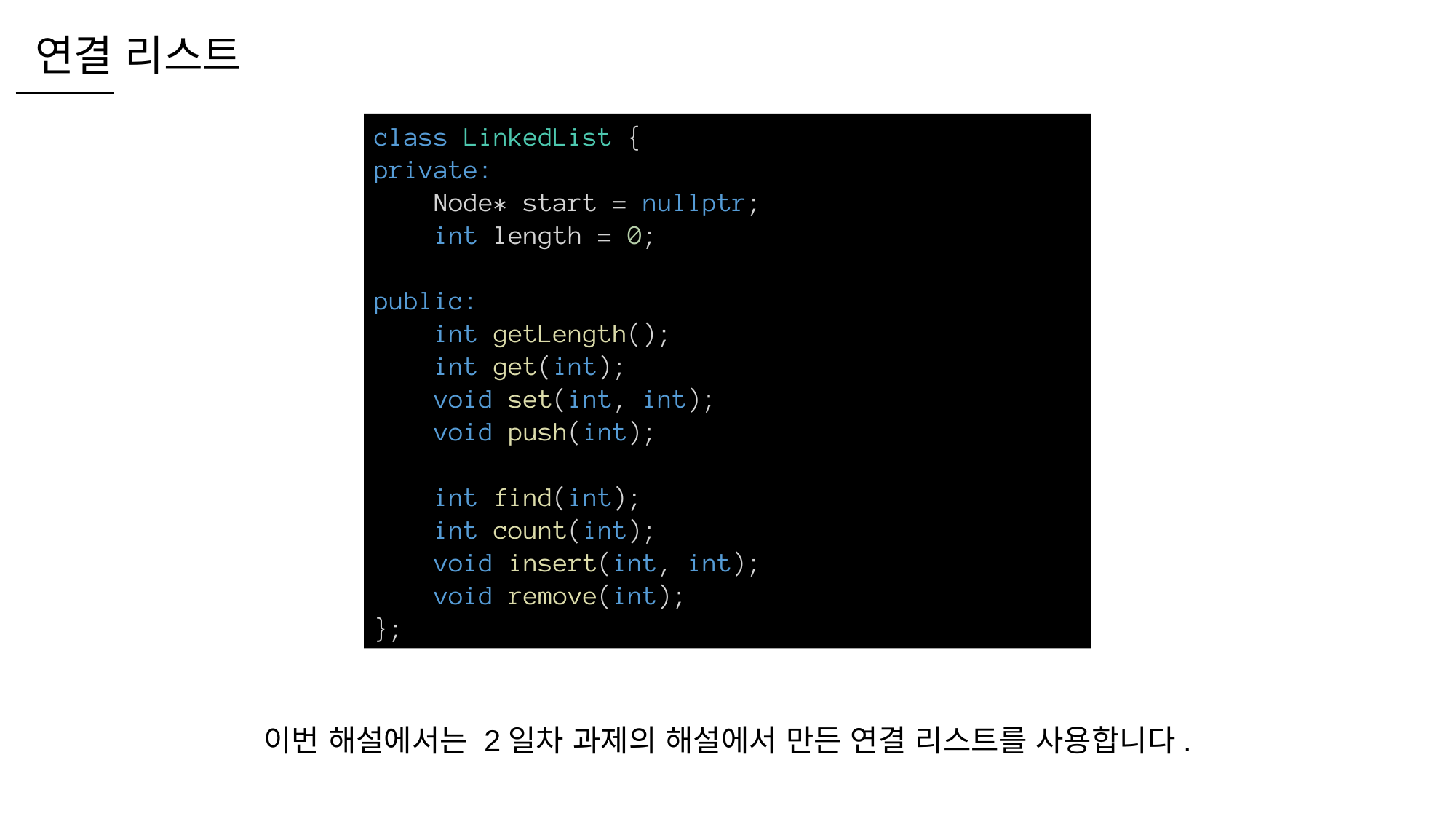

연결 리스트
class LinkedList {
private:
    Node* start = nullptr;
    int length = 0;
public:
    int getLength();
    int get(int);
    void set(int, int);
    void push(int);
    int find(int);
    int count(int);
    void insert(int, int);
    void remove(int);
};
이번 해설에서는 2일차 과제의 해설에서 만든 연결 리스트를 사용합니다.